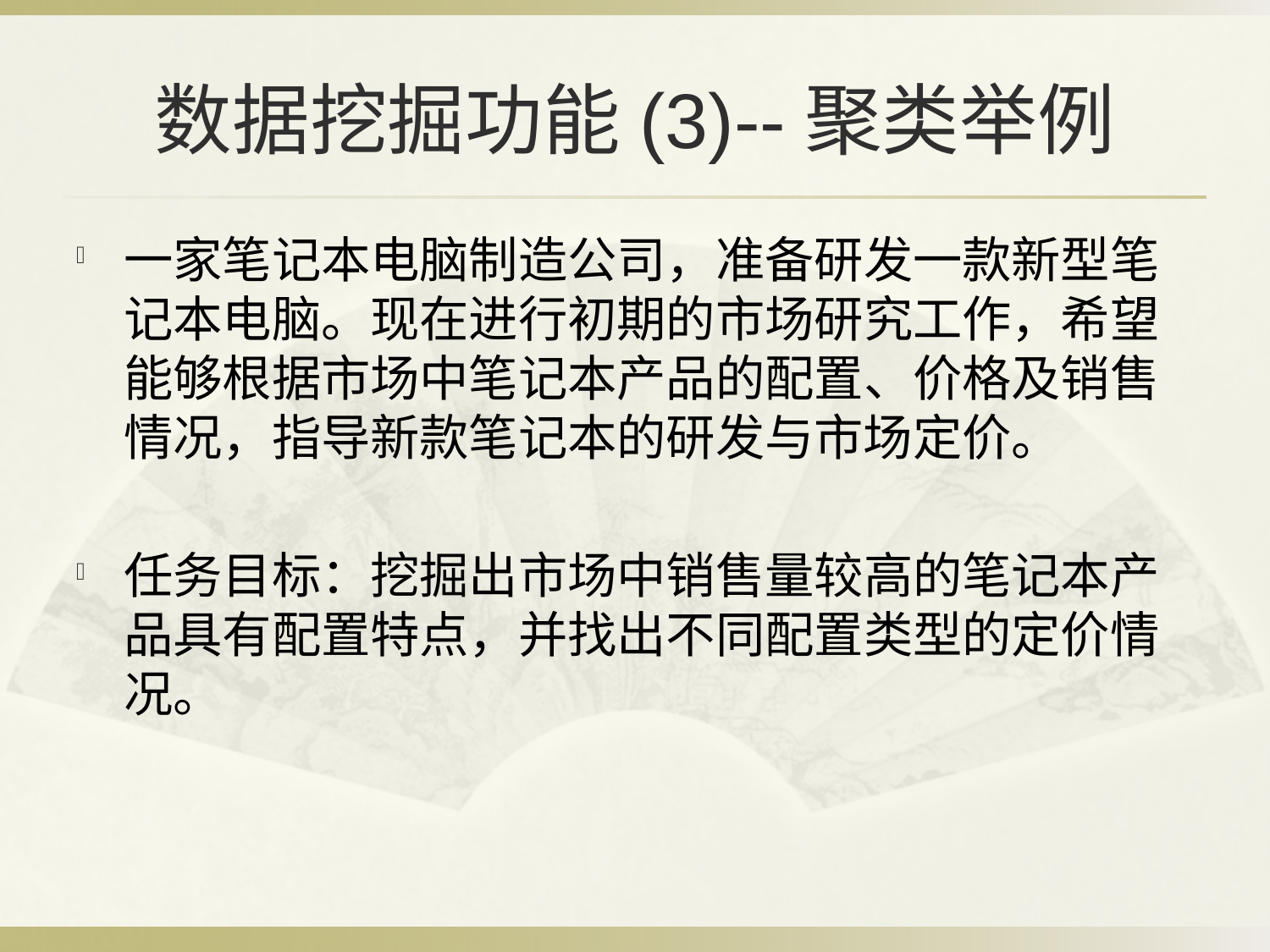

# 数据挖掘功能(3)--聚类举例
一家笔记本电脑制造公司，准备研发一款新型笔记本电脑。现在进行初期的市场研究工作，希望能够根据市场中笔记本产品的配置、价格及销售情况，指导新款笔记本的研发与市场定价。

任务目标：挖掘出市场中销售量较高的笔记本产品具有配置特点，并找出不同配置类型的定价情况。